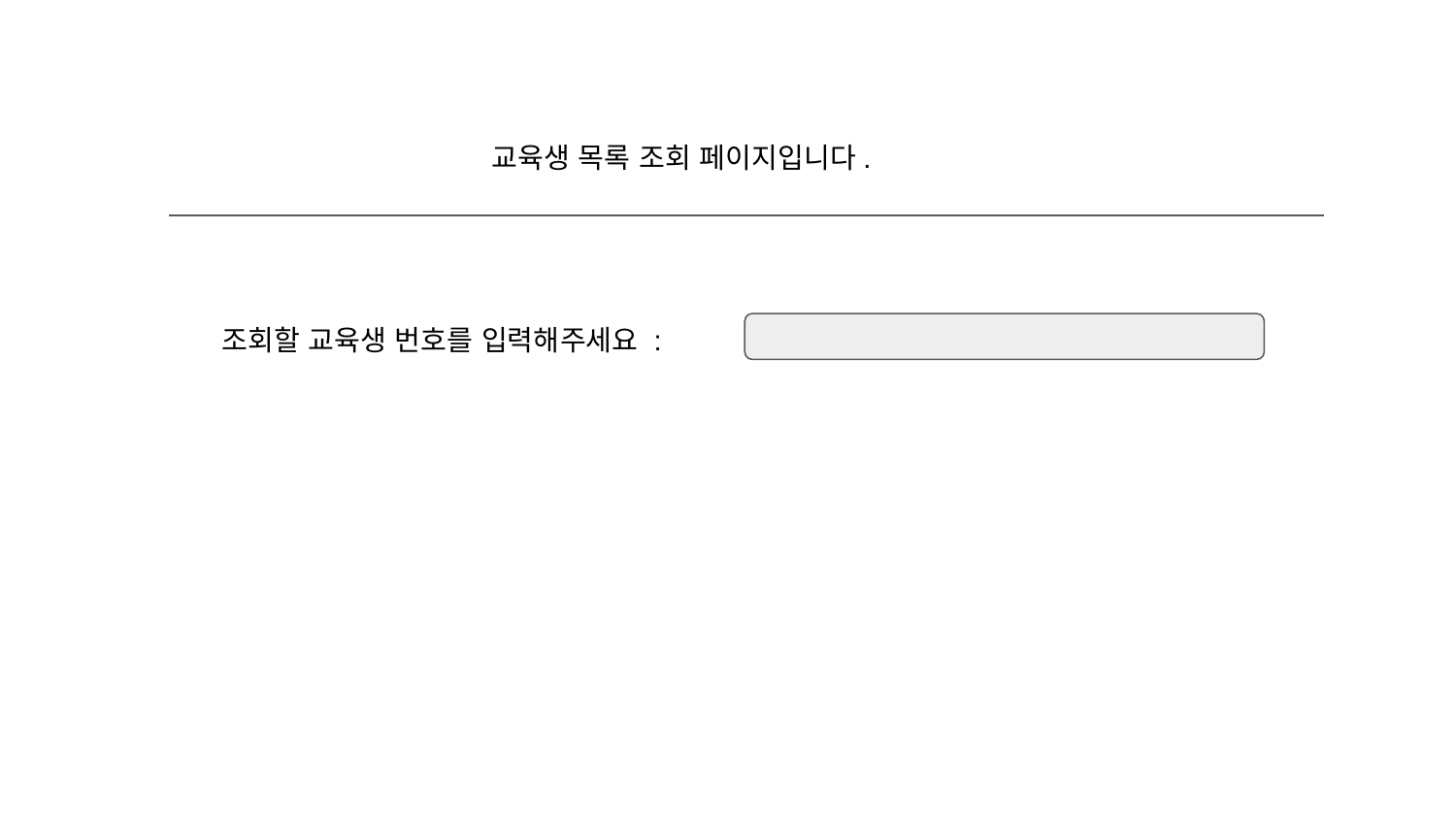

교육생 목록 조회 페이지입니다.
조회할 교육생 번호를 입력해주세요 :